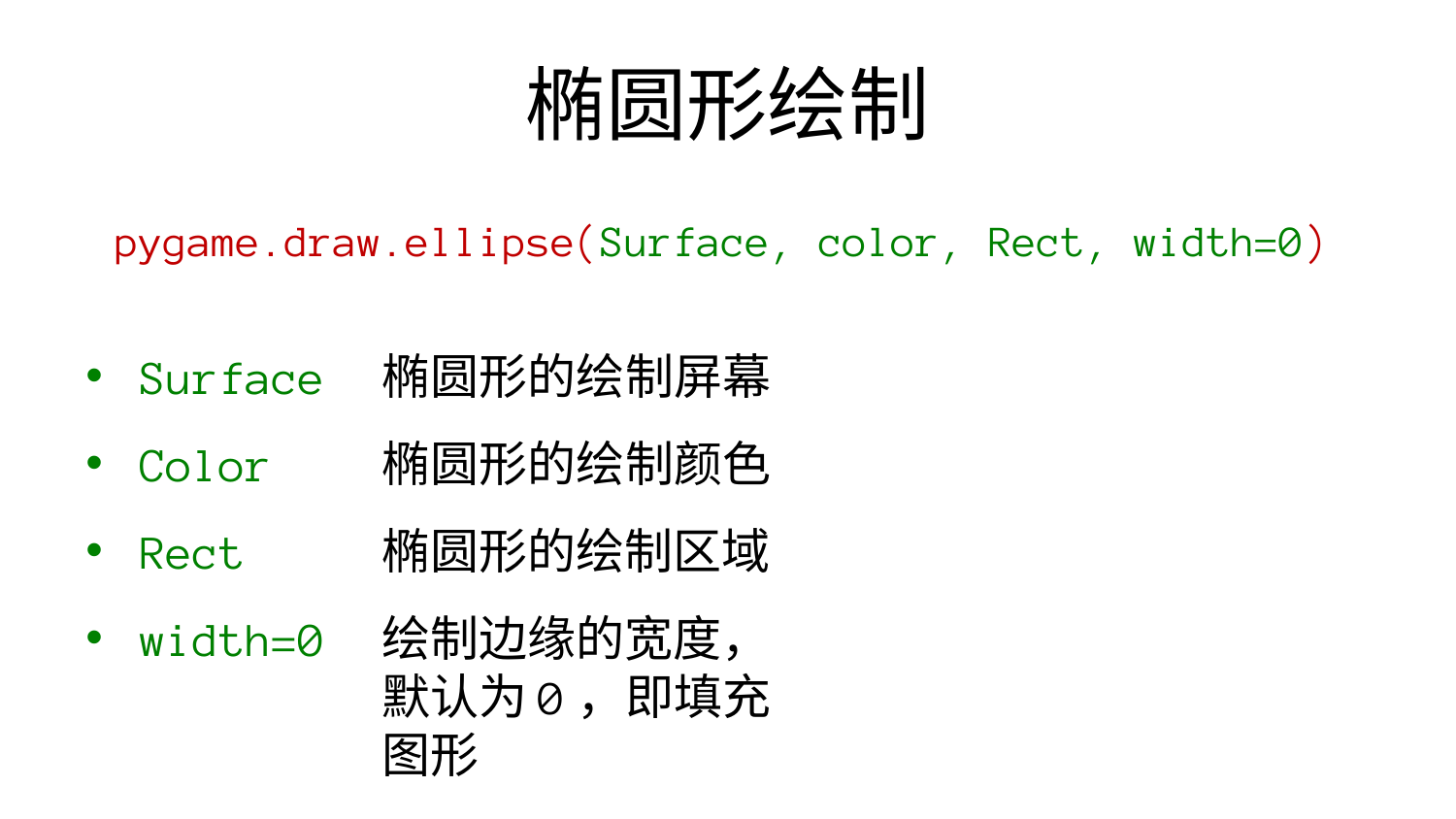

# 椭圆形绘制
pygame.draw.ellipse(Surface, color, Rect, width=0)
Surface
Color
Rect
width=0
椭圆形的绘制屏幕 椭圆形的绘制颜色 椭圆形的绘制区域
绘制边缘的宽度，默认为0，即填充图形